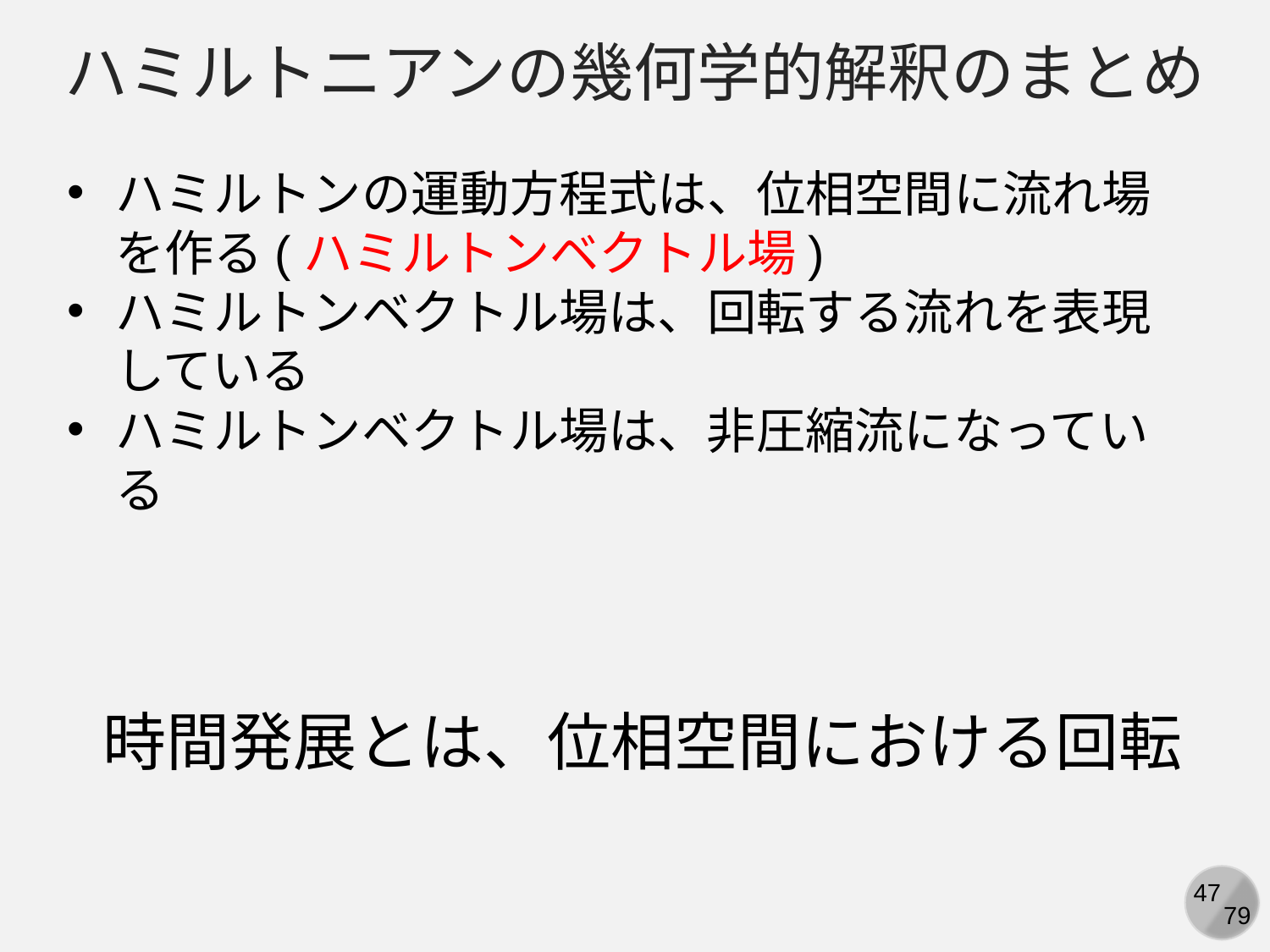

ハミルトニアンの幾何学的解釈のまとめ
ハミルトンの運動方程式は、位相空間に流れ場を作る(ハミルトンベクトル場)
ハミルトンベクトル場は、回転する流れを表現している
ハミルトンベクトル場は、非圧縮流になっている
時間発展とは、位相空間における回転